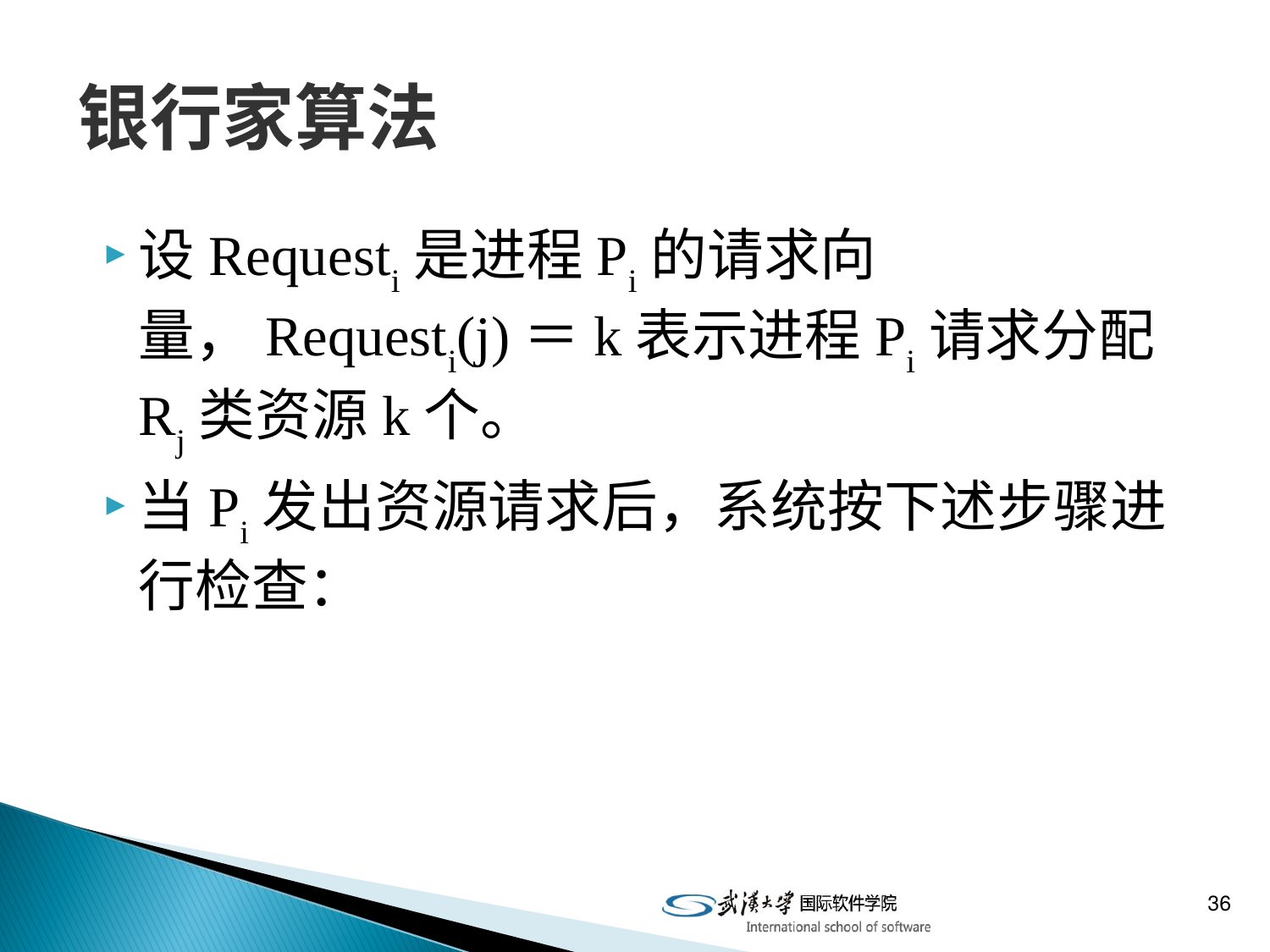

# 银行家算法
设Requesti是进程Pi的请求向量，Requesti(j)＝k表示进程Pi请求分配Rj类资源k个。
当Pi发出资源请求后，系统按下述步骤进行检查：